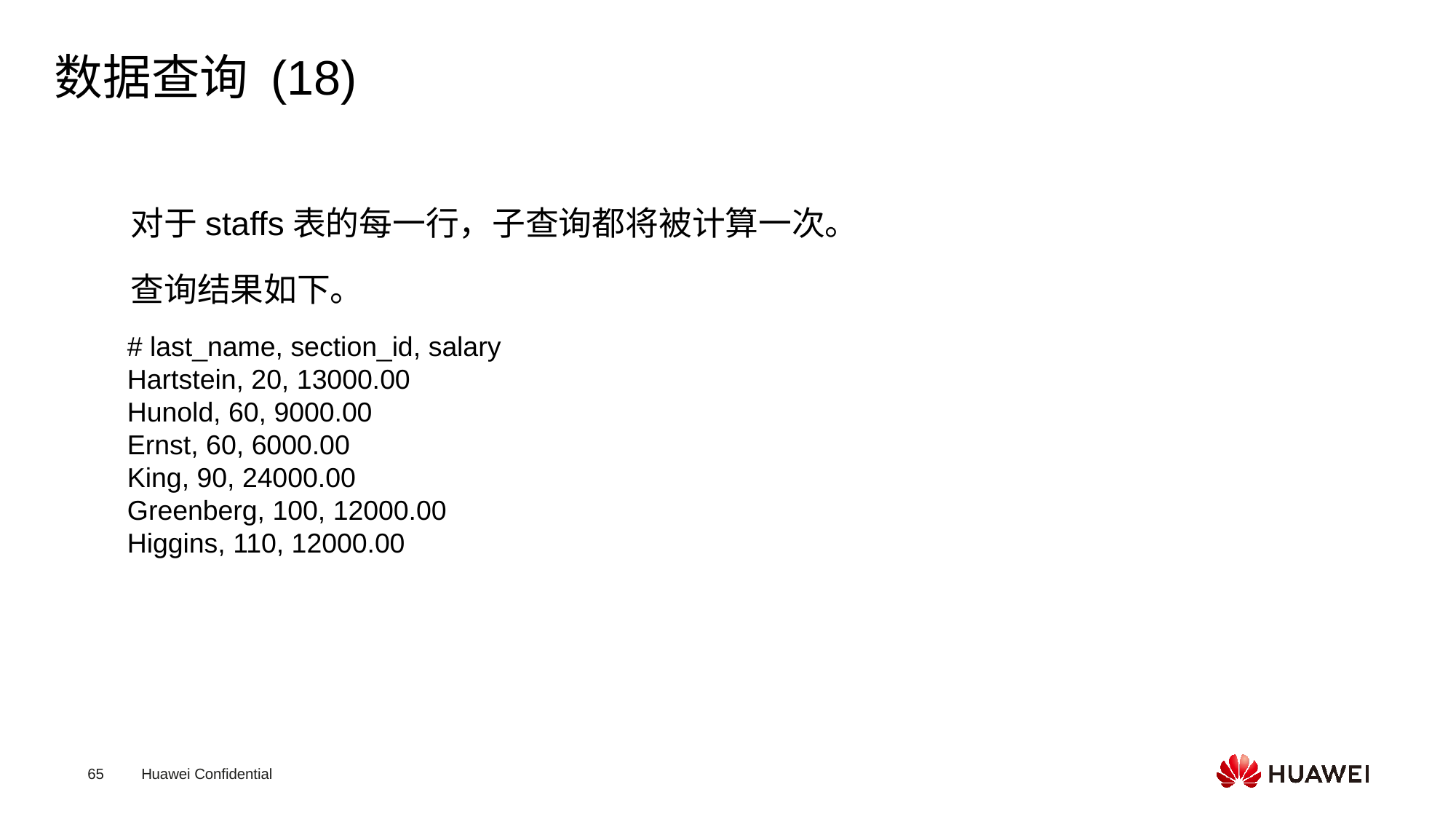

# 数据查询 (18)
对于staffs表的每一行，子查询都将被计算一次。
查询结果如下。
# last_name, section_id, salaryHartstein, 20, 13000.00Hunold, 60, 9000.00Ernst, 60, 6000.00King, 90, 24000.00Greenberg, 100, 12000.00Higgins, 110, 12000.00